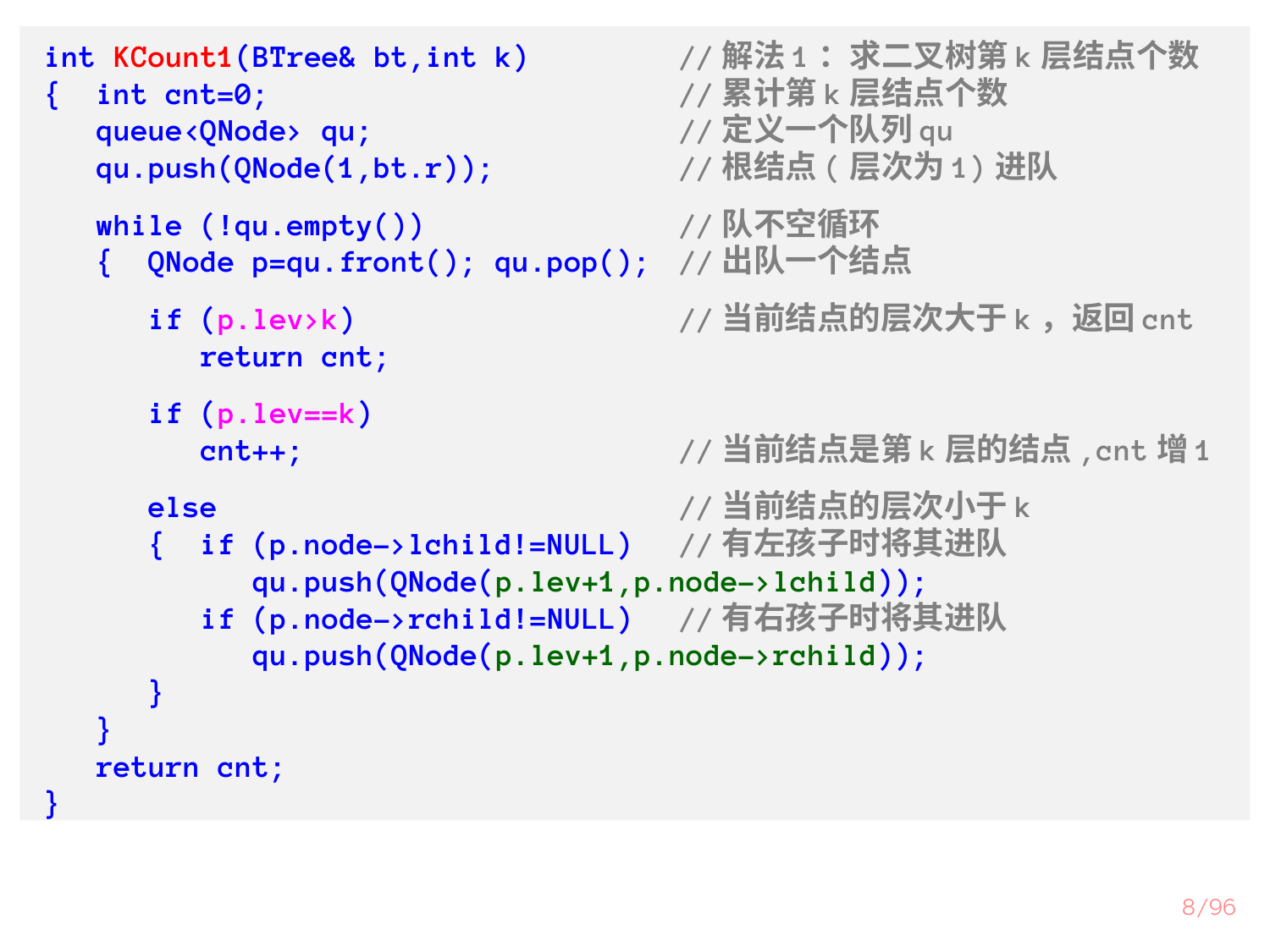

int KCount1(BTree& bt,int k)		//解法1：求二叉树第k层结点个数
{  int cnt=0;				//累计第k层结点个数
   queue<QNode> qu;			//定义一个队列qu
   qu.push(QNode(1,bt.r));		//根结点(层次为1)进队
   while (!qu.empty())		//队不空循环
   {  QNode p=qu.front(); qu.pop();	//出队一个结点
      if (p.lev>k)			//当前结点的层次大于k，返回cnt
         return cnt;
      if (p.lev==k)
         cnt++;			//当前结点是第k层的结点,cnt增1
      else				//当前结点的层次小于k
      {  if (p.node->lchild!=NULL)	//有左孩子时将其进队
            qu.push(QNode(p.lev+1,p.node->lchild));
         if (p.node->rchild!=NULL)	//有右孩子时将其进队
            qu.push(QNode(p.lev+1,p.node->rchild));
      }
   }
   return cnt;
}
8/96